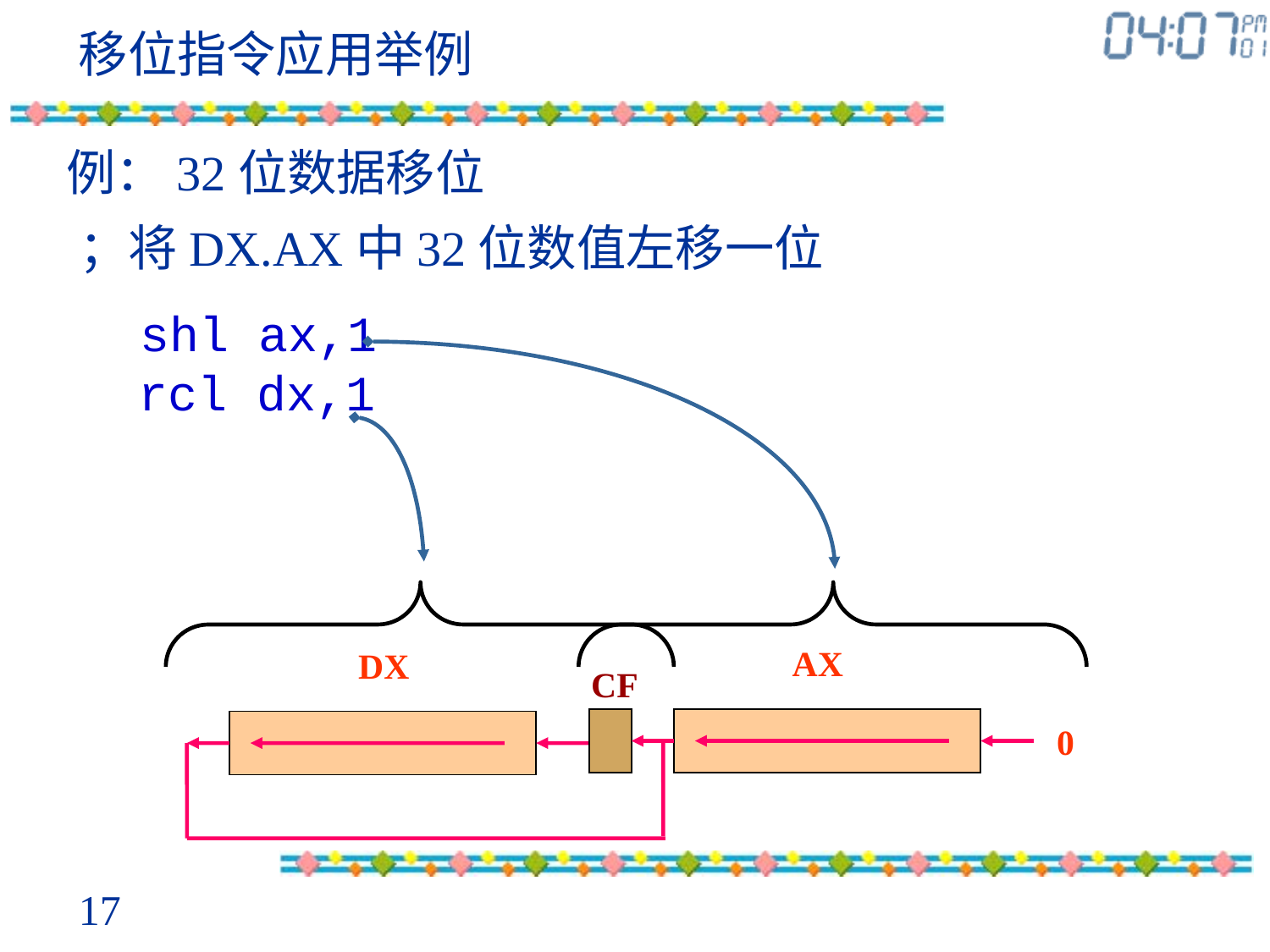

移位指令应用举例
# 例：32位数据移位
；将DX.AX中32位数值左移一位
     shl ax,1
  rcl dx,1

AX
DX
CF

0